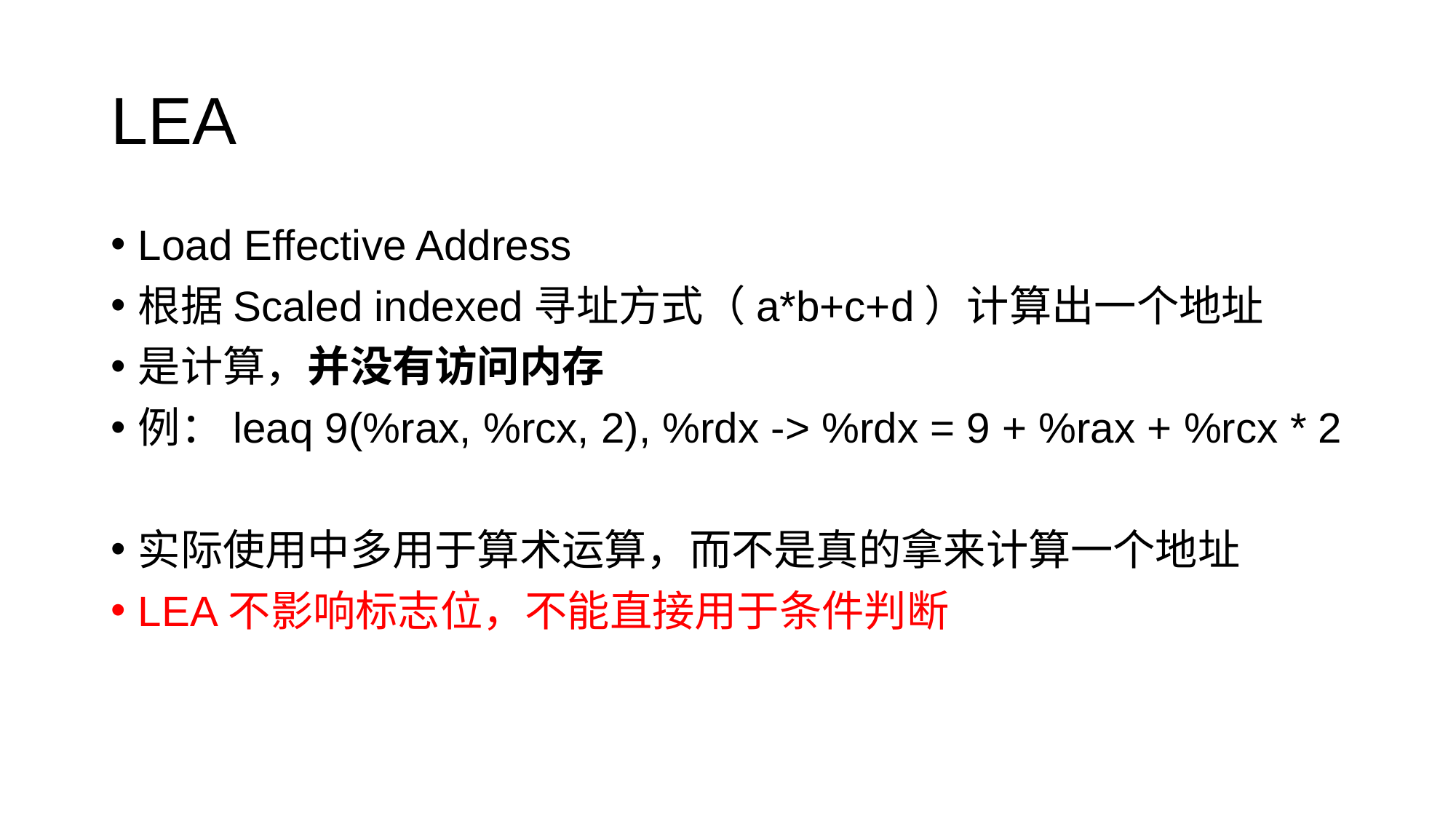

# LEA
Load Effective Address
根据Scaled indexed寻址方式（a*b+c+d）计算出一个地址
是计算，并没有访问内存
例：leaq 9(%rax, %rcx, 2), %rdx -> %rdx = 9 + %rax + %rcx * 2

实际使用中多用于算术运算，而不是真的拿来计算一个地址
LEA不影响标志位，不能直接用于条件判断